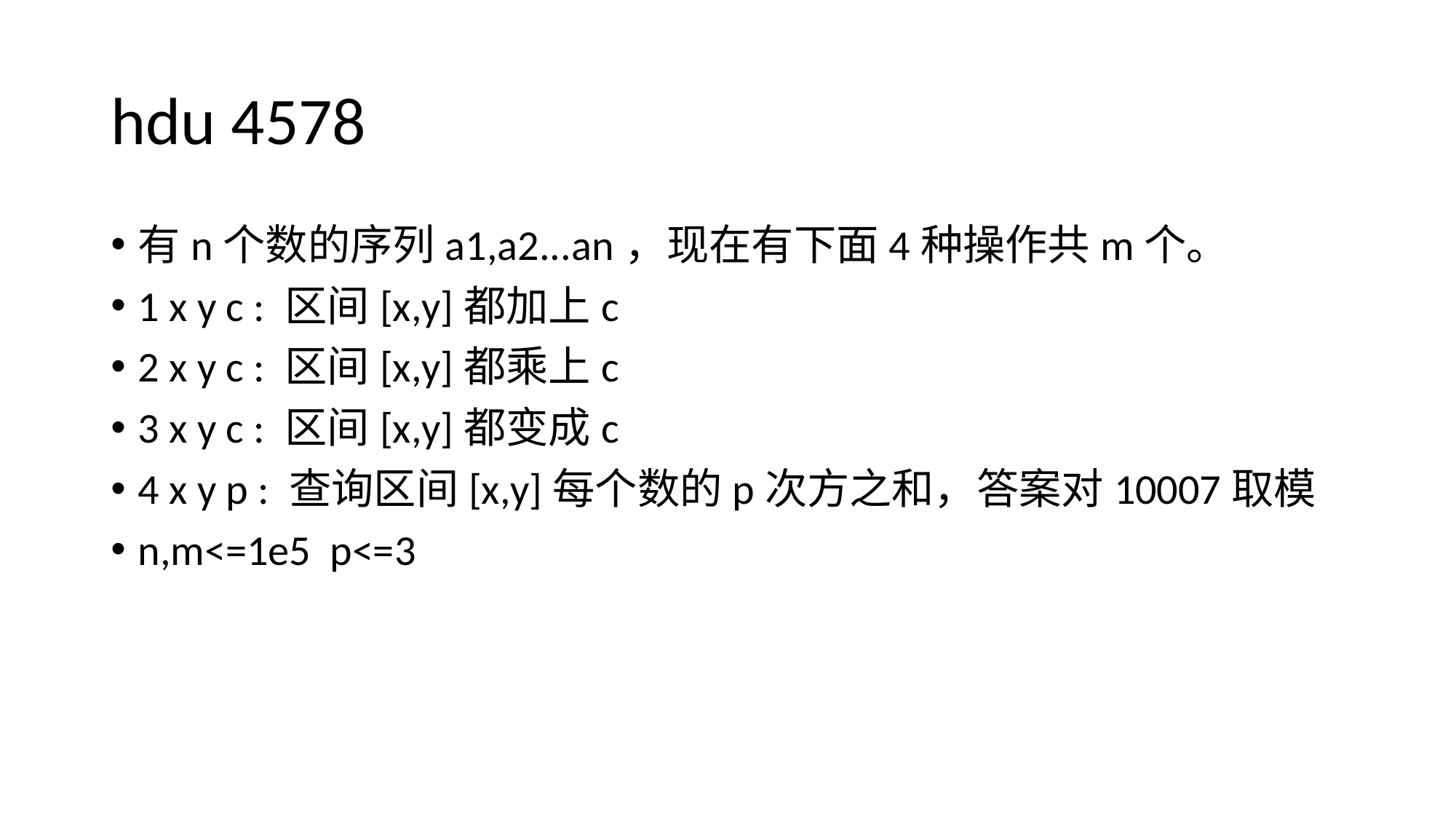

# hdu 4578
有n个数的序列a1,a2...an，现在有下面4种操作共m个。
1 x y c : 区间[x,y]都加上c
2 x y c : 区间[x,y]都乘上c
3 x y c : 区间[x,y]都变成c
4 x y p : 查询区间[x,y]每个数的p次方之和，答案对10007取模
n,m<=1e5  p<=3